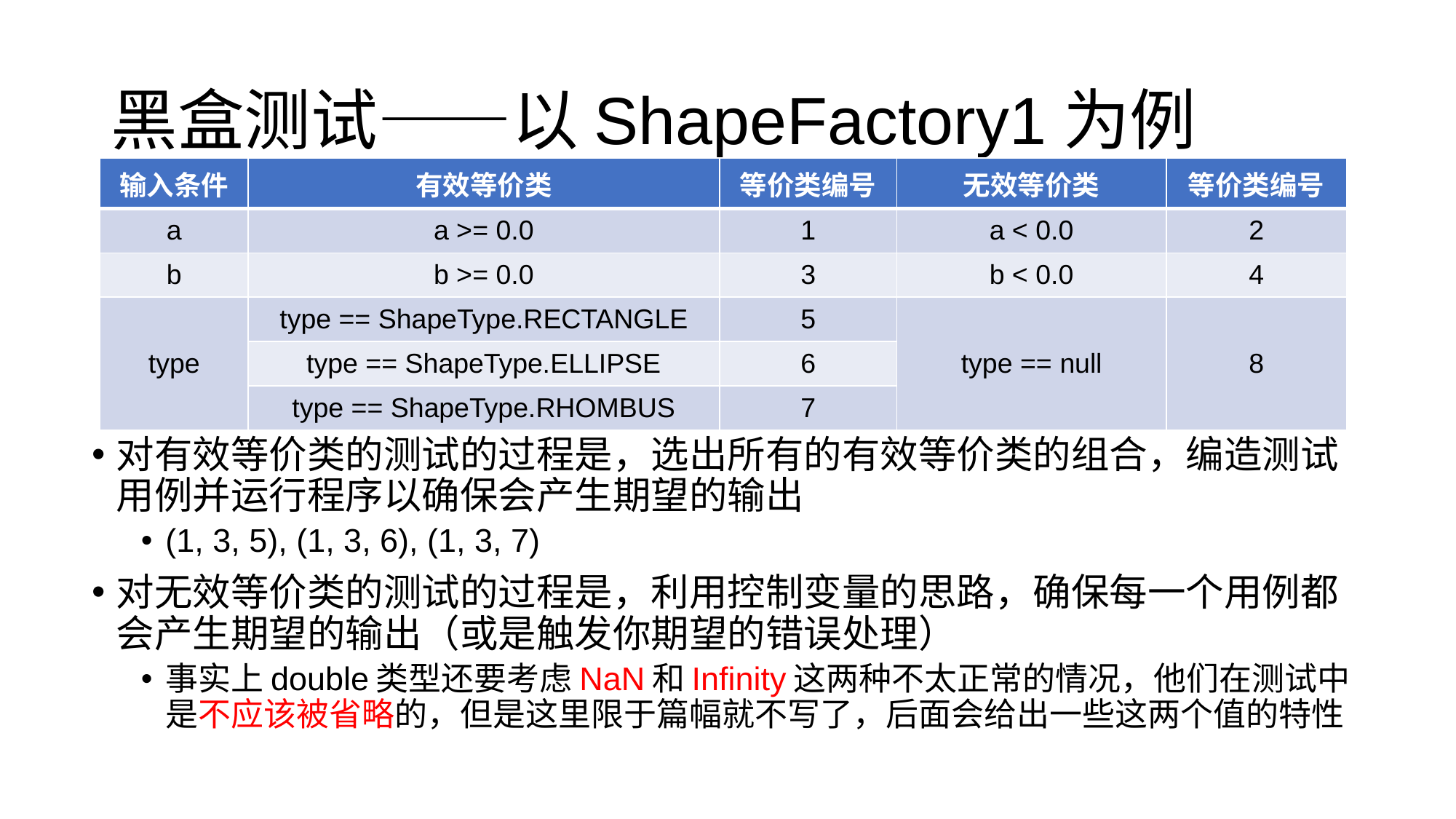

# 黑盒测试——以ShapeFactory1为例
| 输入条件 | 有效等价类 | 等价类编号 | 无效等价类 | 等价类编号 |
| --- | --- | --- | --- | --- |
| a | a >= 0.0 | 1 | a < 0.0 | 2 |
| b | b >= 0.0 | 3 | b < 0.0 | 4 |
| type | type == ShapeType.RECTANGLE | 5 | type == null | 8 |
|  | type == ShapeType.ELLIPSE | 6 |  |  |
|  | type == ShapeType.RHOMBUS | 7 |  |  |
对有效等价类的测试的过程是，选出所有的有效等价类的组合，编造测试用例并运行程序以确保会产生期望的输出
(1, 3, 5), (1, 3, 6), (1, 3, 7)
对无效等价类的测试的过程是，利用控制变量的思路，确保每一个用例都会产生期望的输出（或是触发你期望的错误处理）
事实上double类型还要考虑NaN和Infinity这两种不太正常的情况，他们在测试中是不应该被省略的，但是这里限于篇幅就不写了，后面会给出一些这两个值的特性